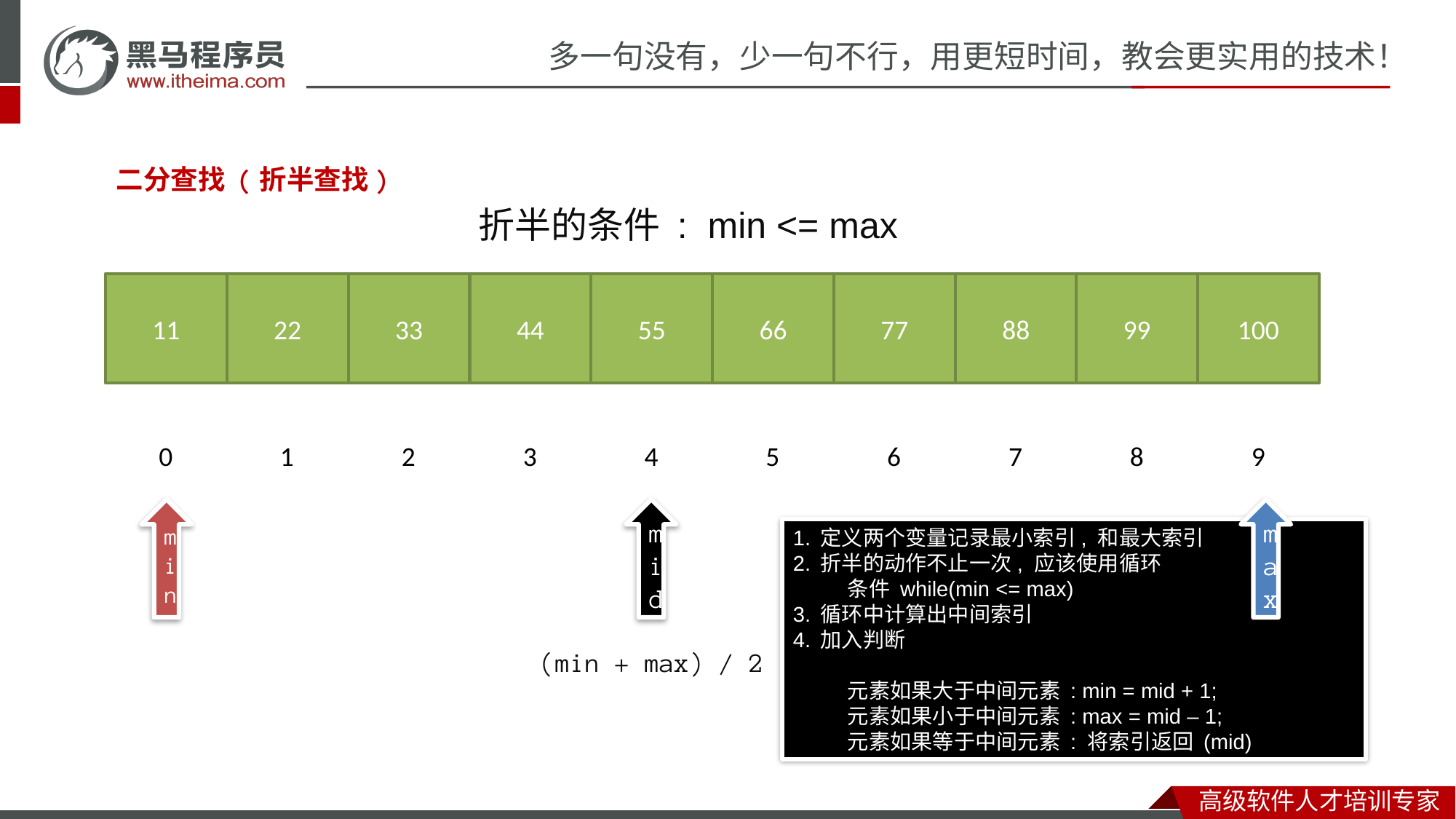

二分查找 (折半查找)
折半的条件 :  min <= max

88
100
66
77
99
44
55
22
33
11
7
9
5
6
8
3
4
1
2
0
min
mid
max
定义两个变量记录最小索引, 和最大索引
折半的动作不止一次, 应该使用循环
条件 while(min <= max)
循环中计算出中间索引
加入判断

元素如果大于中间元素 : min = mid + 1;
元素如果小于中间元素 : max = mid – 1;
元素如果等于中间元素 : 将索引返回 (mid)
(min + max) / 2